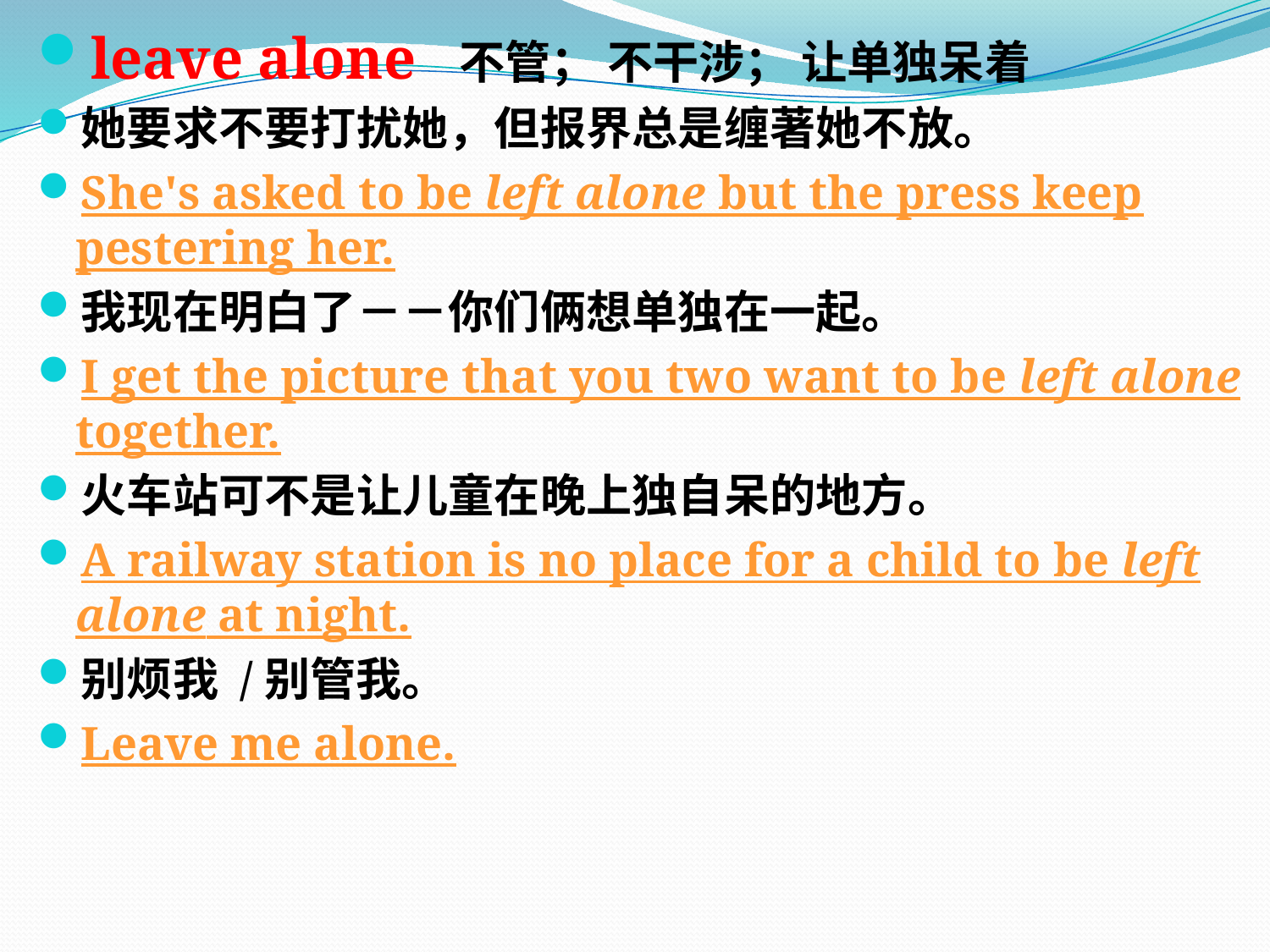

leave alone  不管； 不干涉； 让单独呆着
她要求不要打扰她，但报界总是缠著她不放。
She's asked to be left alone but the press keep pestering her.
我现在明白了－－你们俩想单独在一起。
I get the picture that you two want to be left alone together.
火车站可不是让儿童在晚上独自呆的地方。
A railway station is no place for a child to be left alone at night.
别烦我 /别管我。
Leave me alone.